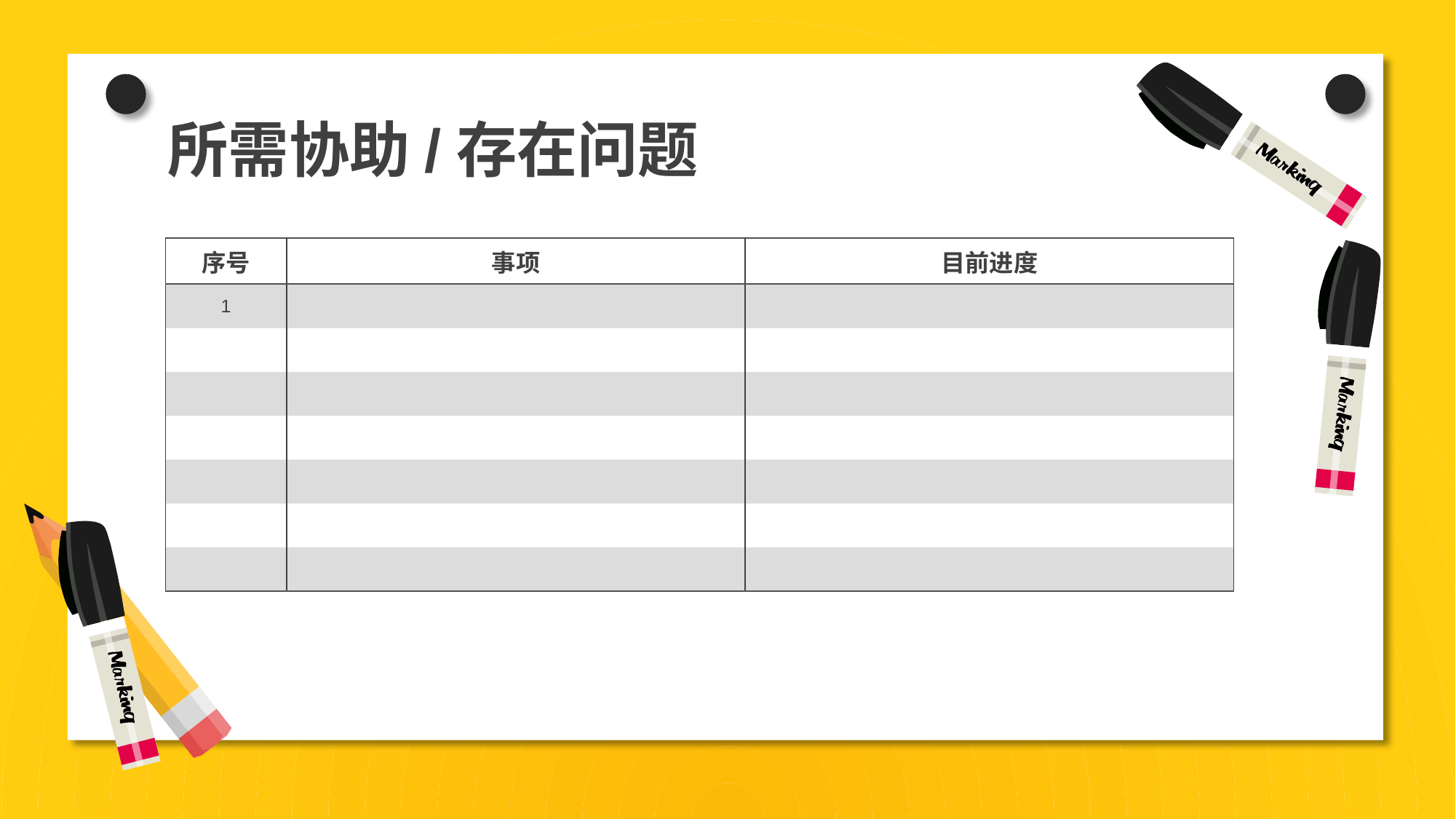

所需协助/存在问题
| 序号 | 事项 | 目前进度 |
| --- | --- | --- |
| 1 |  |  |
|  |  |  |
|  |  |  |
|  |  |  |
|  |  |  |
|  |  |  |
|  |  |  |